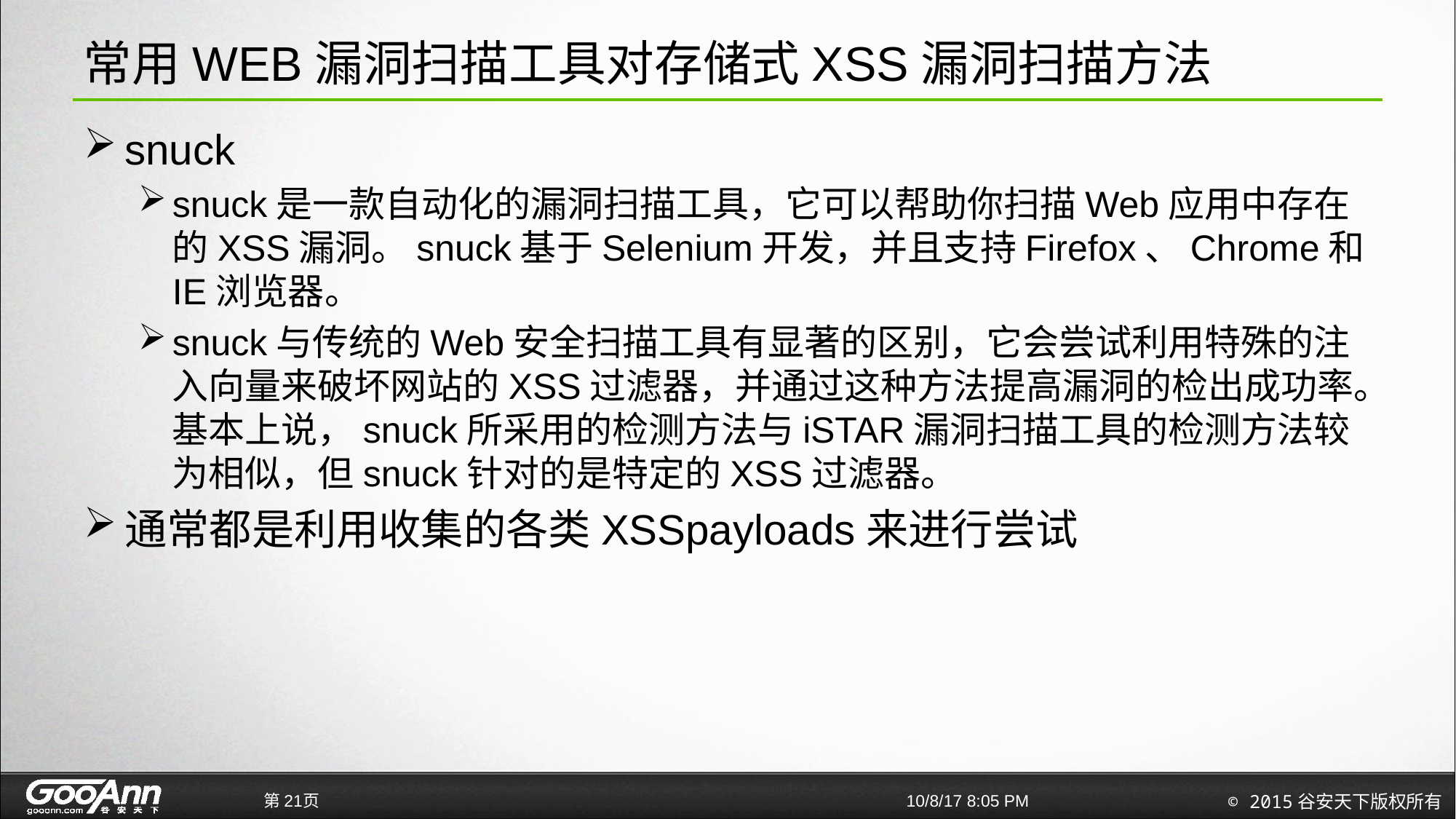

# 常用WEB漏洞扫描工具对存储式XSS漏洞扫描方法
snuck
snuck是一款自动化的漏洞扫描工具，它可以帮助你扫描Web应用中存在的XSS漏洞。snuck基于Selenium开发，并且支持Firefox、Chrome和IE浏览器。
snuck与传统的Web安全扫描工具有显著的区别，它会尝试利用特殊的注入向量来破坏网站的XSS过滤器，并通过这种方法提高漏洞的检出成功率。基本上说，snuck所采用的检测方法与iSTAR漏洞扫描工具的检测方法较为相似，但snuck针对的是特定的XSS过滤器。
通常都是利用收集的各类XSSpayloads来进行尝试